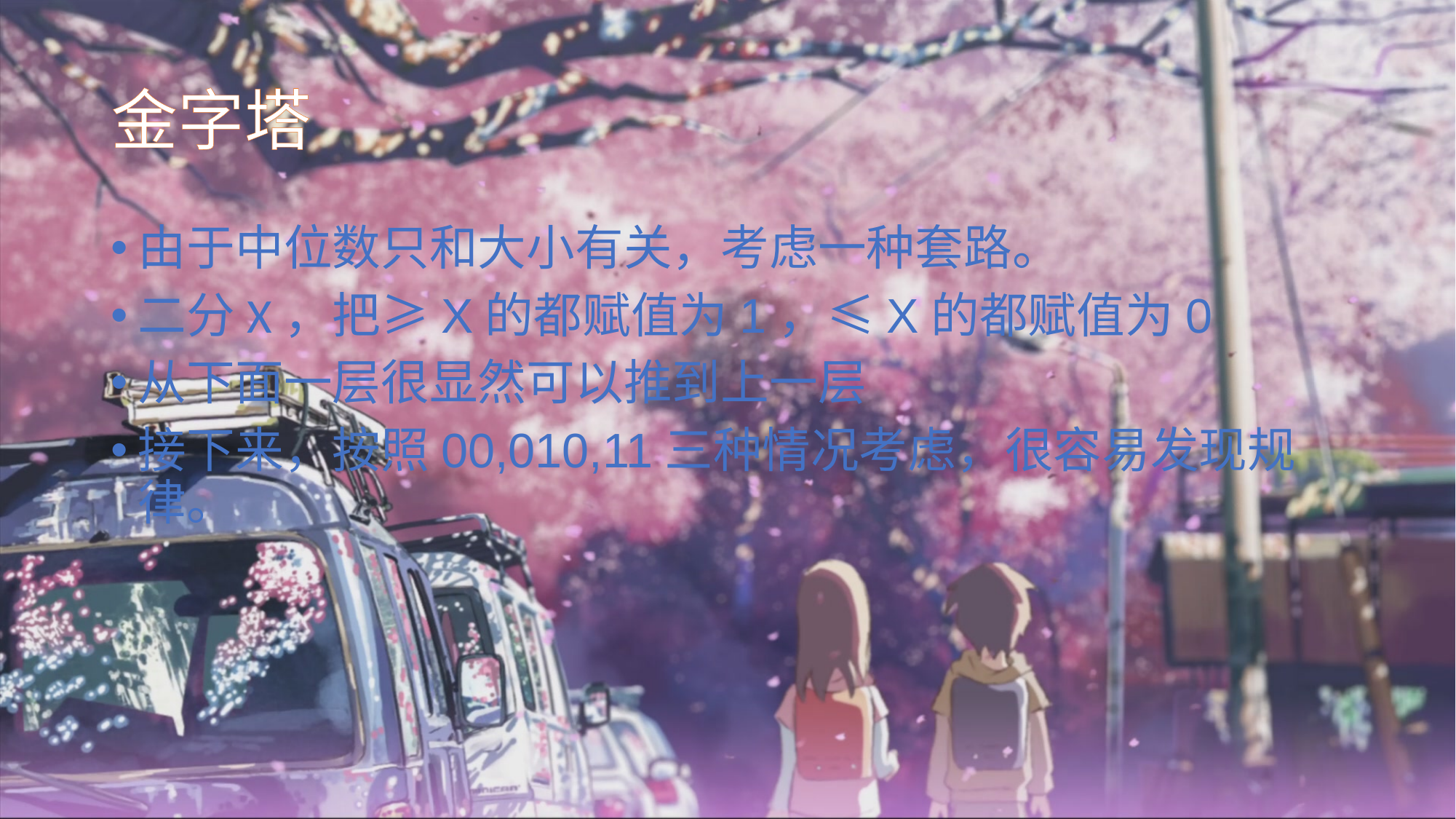

# 金字塔
由于中位数只和大小有关，考虑一种套路。
二分X，把≥X的都赋值为1，≤X的都赋值为0
从下面一层很显然可以推到上一层
接下来，按照00,010,11三种情况考虑，很容易发现规律。